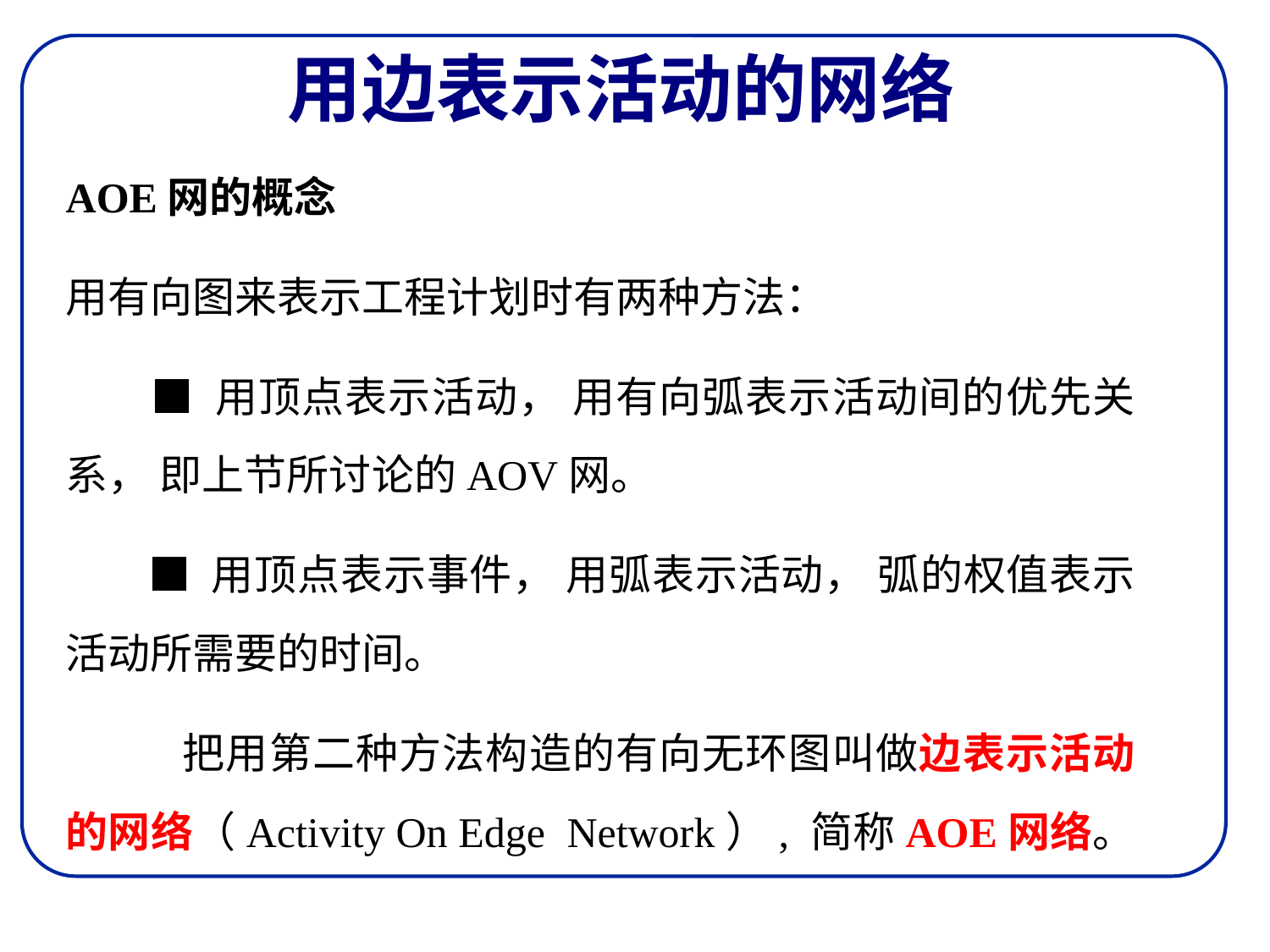

# 用边表示活动的网络
AOE网的概念
用有向图来表示工程计划时有两种方法：
        ■ 用顶点表示活动， 用有向弧表示活动间的优先关系， 即上节所讨论的AOV网。
        ■ 用顶点表示事件， 用弧表示活动， 弧的权值表示活动所需要的时间。
          把用第二种方法构造的有向无环图叫做边表示活动的网络（Activity On Edge  Network）, 简称AOE网络。